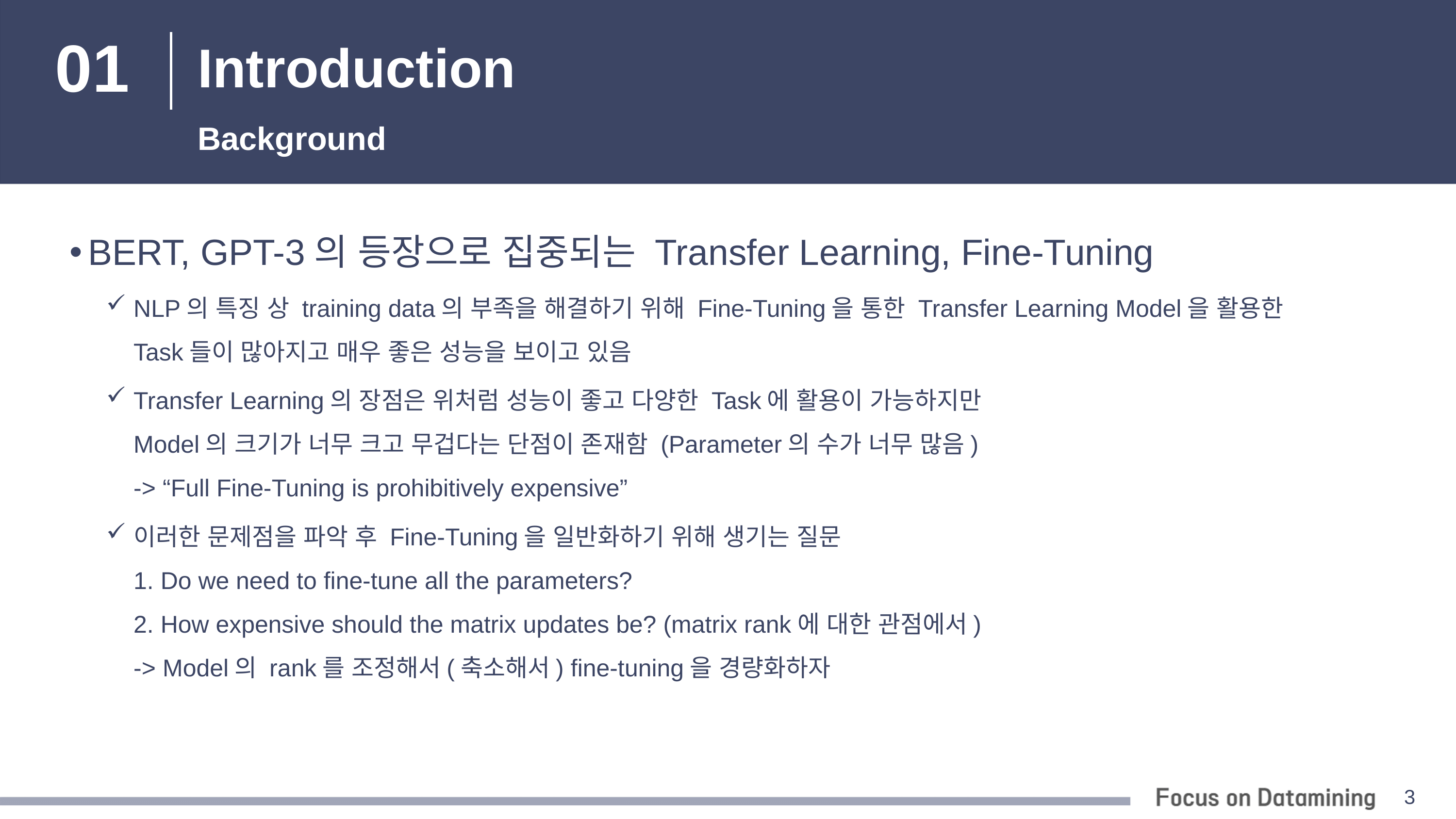

01
# Introduction
Background
BERT, GPT-3의 등장으로 집중되는 Transfer Learning, Fine-Tuning
NLP의 특징 상 training data의 부족을 해결하기 위해 Fine-Tuning을 통한 Transfer Learning Model을 활용한 Task들이 많아지고 매우 좋은 성능을 보이고 있음
Transfer Learning의 장점은 위처럼 성능이 좋고 다양한 Task에 활용이 가능하지만
Model의 크기가 너무 크고 무겁다는 단점이 존재함 (Parameter의 수가 너무 많음)
-> “Full Fine-Tuning is prohibitively expensive”
이러한 문제점을 파악 후 Fine-Tuning을 일반화하기 위해 생기는 질문
1. Do we need to fine-tune all the parameters?
2. How expensive should the matrix updates be? (matrix rank에 대한 관점에서)
-> Model의 rank를 조정해서(축소해서) fine-tuning을 경량화하자